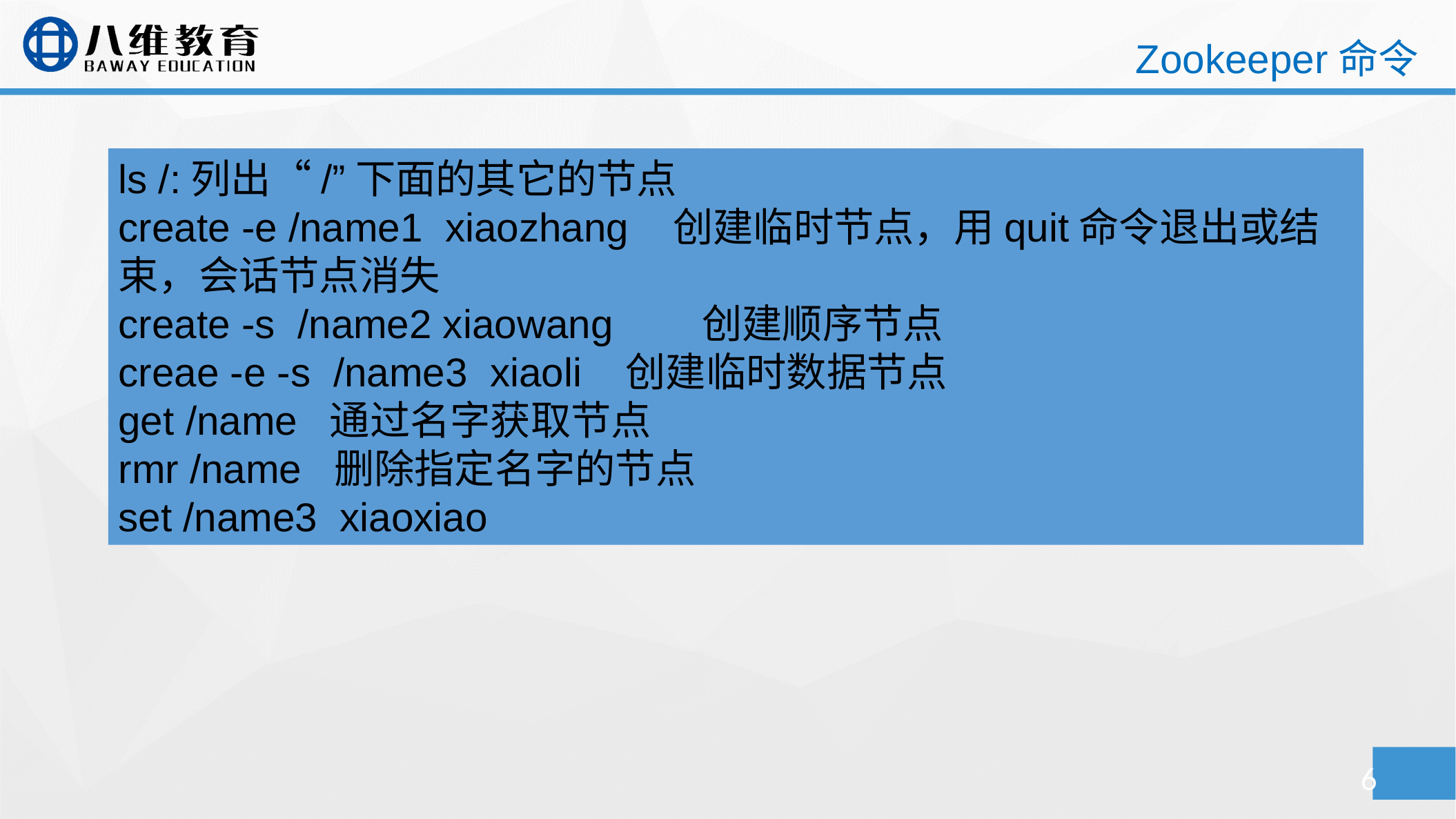

Zookeeper命令
ls /:列出“/”下面的其它的节点
create -e /name1  xiaozhang   创建临时节点，用quit命令退出或结束，会话节点消失
create -s  /name2 xiaowang       创建顺序节点
creae -e -s  /name3  xiaoli   创建临时数据节点
get /name  通过名字获取节点
rmr /name  删除指定名字的节点
set /name3  xiaoxiao